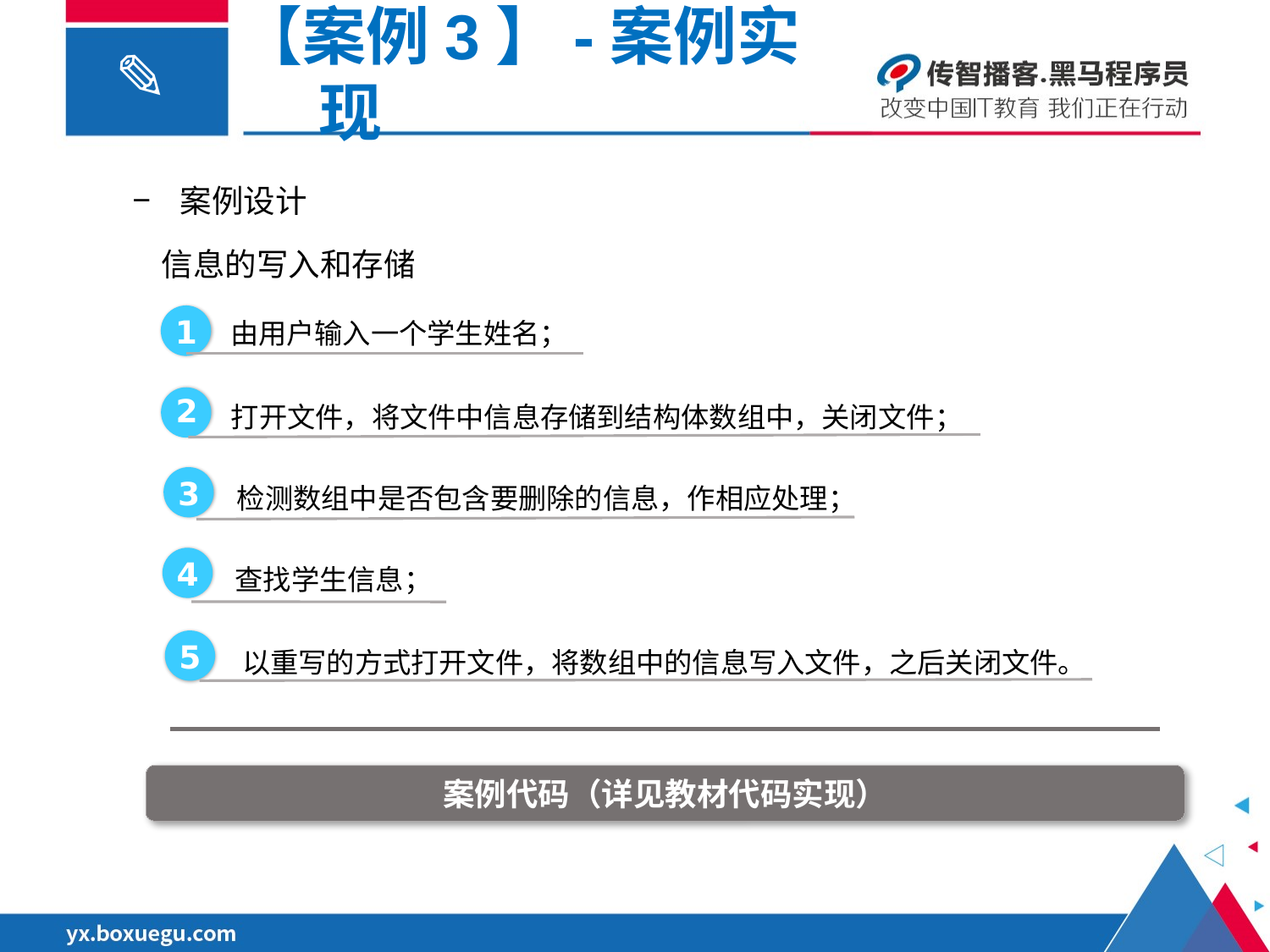

【案例3】-案例实现
案例设计
   信息的写入和存储
由用户输入一个学生姓名；

1
打开文件，将文件中信息存储到结构体数组中，关闭文件；
2

检测数组中是否包含要删除的信息，作相应处理；

3
查找学生信息；

4
以重写的方式打开文件，将数组中的信息写入文件，之后关闭文件。

5
案例代码（详见教材代码实现）